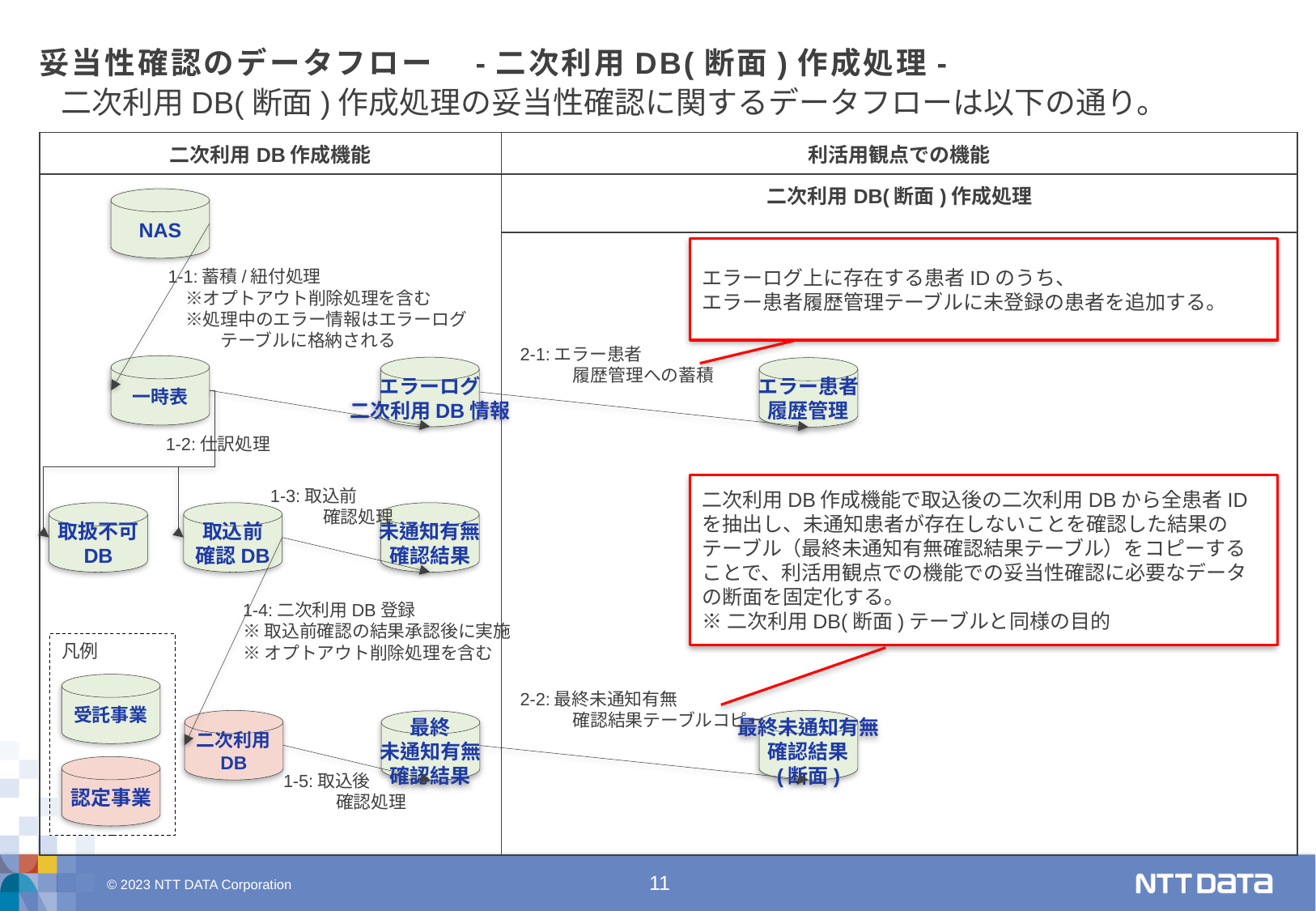

# 妥当性確認のデータフロー　-二次利用DB(断面)作成処理-
二次利用DB(断面)作成処理の妥当性確認に関するデータフローは以下の通り。
| 二次利用DB作成機能 | 利活用観点での機能 |
| --- | --- |
|  | 二次利用DB(断面)作成処理 |
|  |  |
NAS
エラーログ上に存在する患者IDのうち、
エラー患者履歴管理テーブルに未登録の患者を追加する。
1-1:蓄積/紐付処理
　※オプトアウト削除処理を含む
　※処理中のエラー情報はエラーログ
　　　テーブルに格納される
2-1:エラー患者
　　　履歴管理への蓄積
一時表
エラーログ
二次利用DB情報
エラー患者
履歴管理
1-2:仕訳処理
二次利用DB作成機能で取込後の二次利用DBから全患者IDを抽出し、未通知患者が存在しないことを確認した結果のテーブル（最終未通知有無確認結果テーブル）をコピーすることで、利活用観点での機能での妥当性確認に必要なデータの断面を固定化する。
※二次利用DB(断面)テーブルと同様の目的
1-3:取込前
　　　確認処理
取扱不可
DB
取込前
確認DB
未通知有無
確認結果
1-4:二次利用DB登録
※取込前確認の結果承認後に実施
※オプトアウト削除処理を含む
凡例
受託事業
認定事業
2-2:最終未通知有無
　　　確認結果テーブルコピー
二次利用
DB
最終未通知有無
確認結果
(断面)
最終
未通知有無
確認結果
1-5:取込後
　　　確認処理